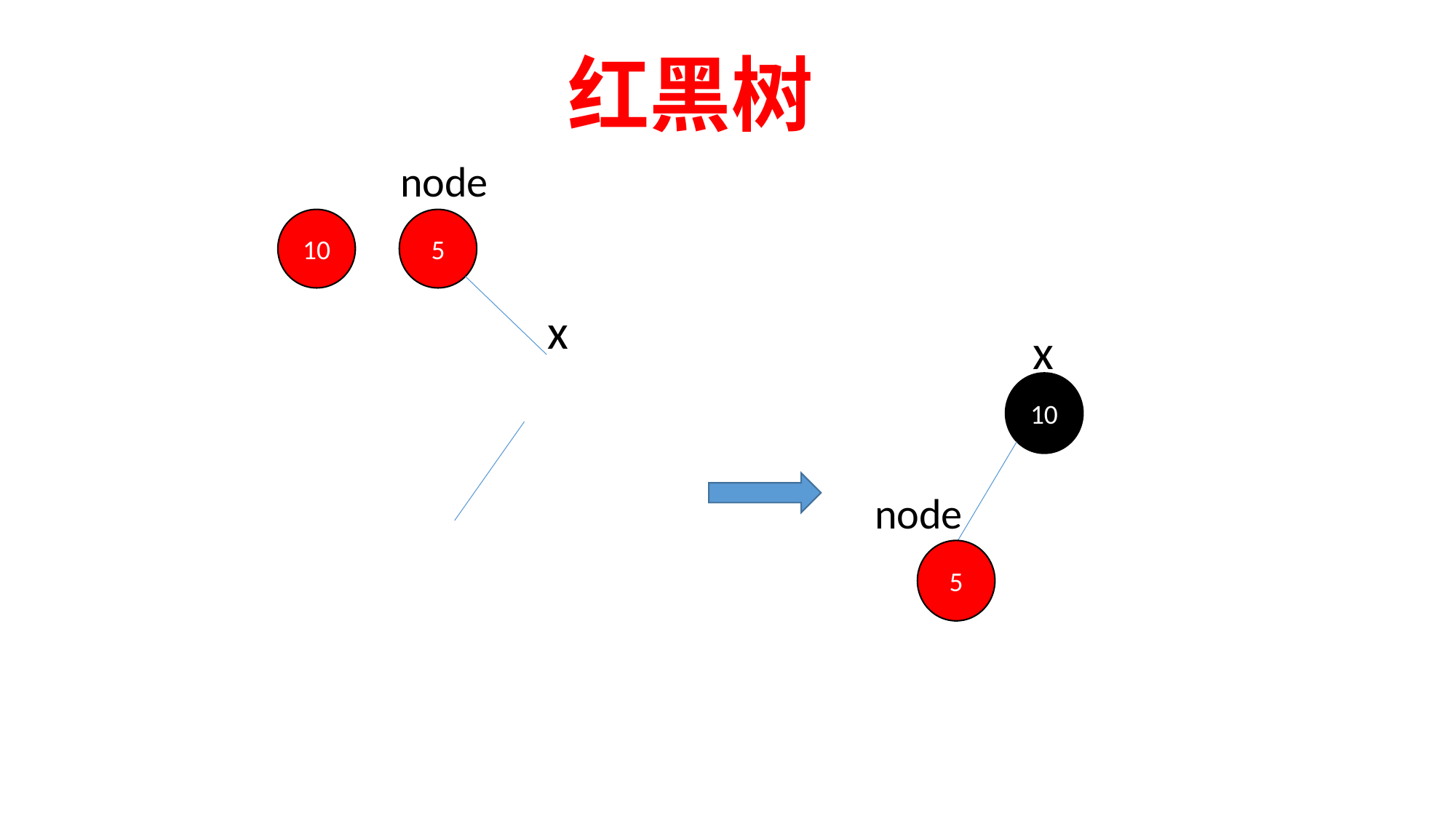

红黑树
node
10
5
x
x
10

node
5